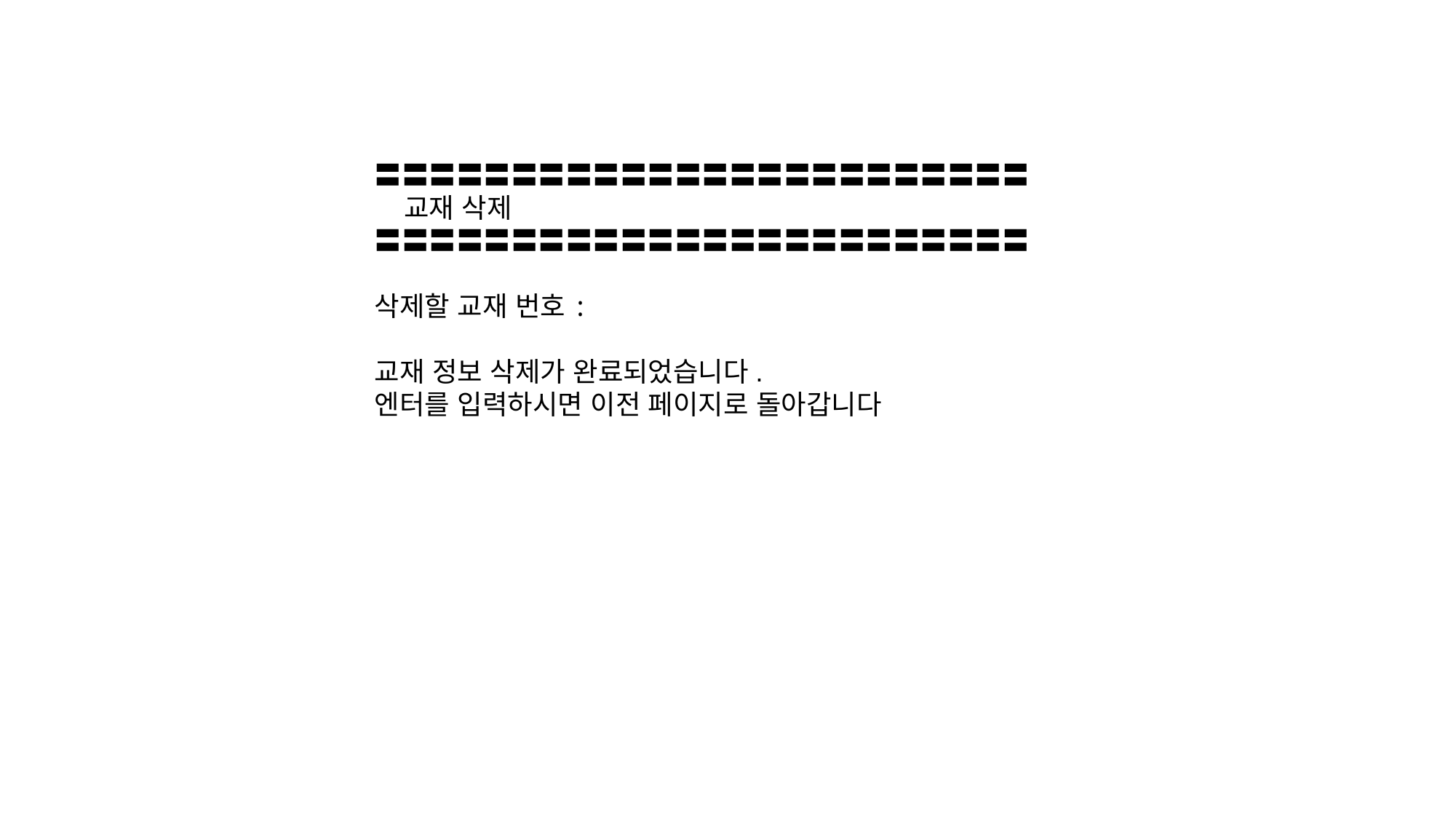

〓〓〓〓〓〓〓〓〓〓〓〓〓〓〓〓〓〓〓〓〓〓〓〓
   교재 삭제
〓〓〓〓〓〓〓〓〓〓〓〓〓〓〓〓〓〓〓〓〓〓〓〓

삭제할 교재 번호:

교재 정보 삭제가 완료되었습니다.
엔터를 입력하시면 이전 페이지로 돌아갑니다